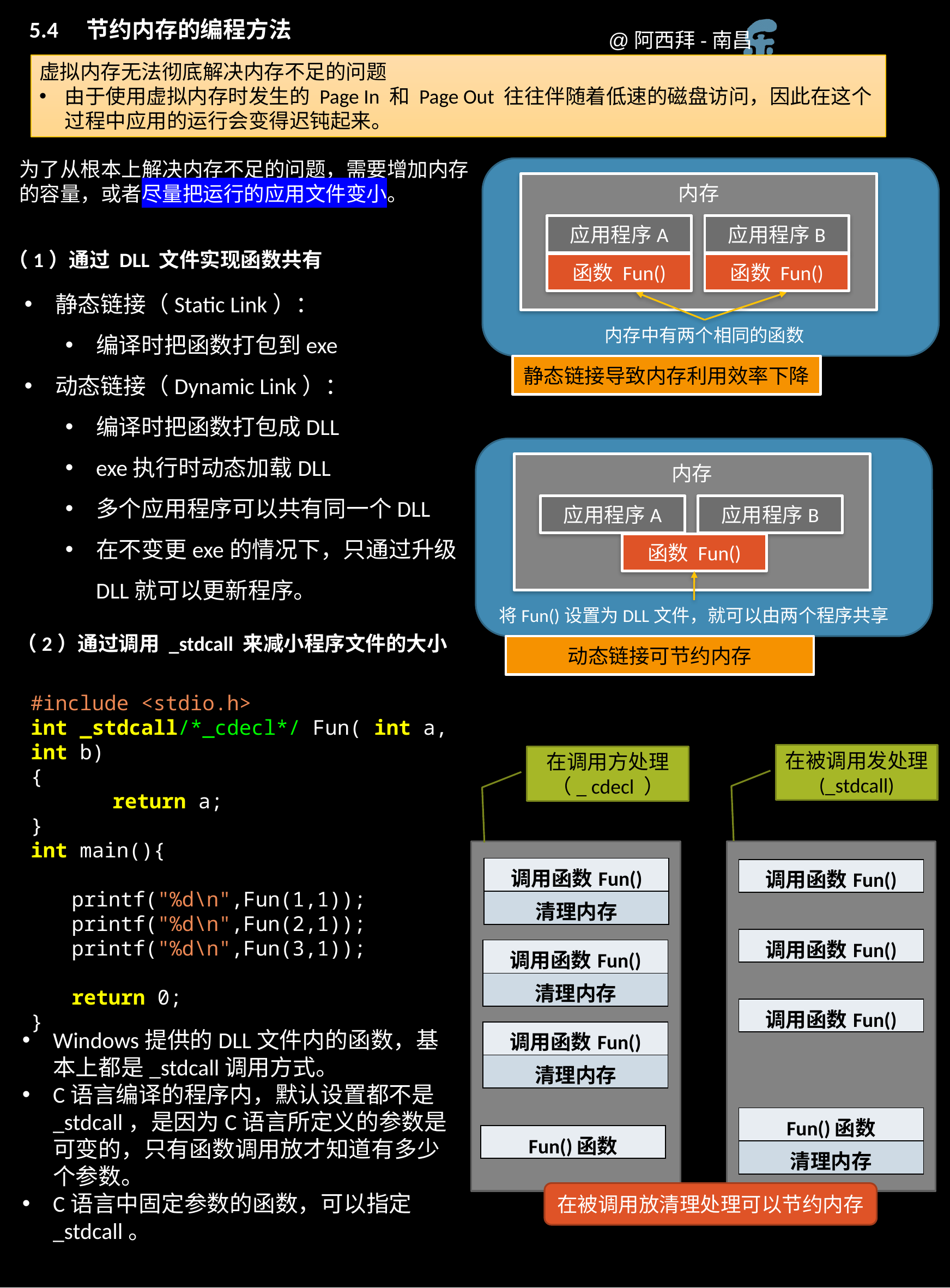

5.4　节约内存的编程方法
虚拟内存无法彻底解决内存不足的问题
由于使用虚拟内存时发生的 Page In 和 Page Out 往往伴随着低速的磁盘访问，因此在这个过程中应用的运行会变得迟钝起来。
为了从根本上解决内存不足的问题，需要增加内存的容量，或者尽量把运行的应用文件变小。

内存

应用程序A
应用程序B
（1）通过 DLL 文件实现函数共有
函数 Fun()
函数 Fun()
静态链接（Static Link）：
编译时把函数打包到exe
动态链接（Dynamic Link）：
编译时把函数打包成DLL
exe执行时动态加载DLL
多个应用程序可以共有同一个DLL
在不变更exe的情况下，只通过升级DLL就可以更新程序。
内存中有两个相同的函数
静态链接导致内存利用效率下降

内存

应用程序A
应用程序B
函数 Fun()
将Fun()设置为DLL文件，就可以由两个程序共享
（2）通过调用 _stdcall 来减小程序文件的大小
动态链接可节约内存
#include <stdio.h>
int _stdcall/*_cdecl*/ Fun( int a, int b)
{
	return a;
}
int main(){

printf("%d\n",Fun(1,1));
printf("%d\n",Fun(2,1));
printf("%d\n",Fun(3,1));

return 0;
}
在被调用发处理
(_stdcall)
在调用方处理
（_ cdecl ）

| 调用函数Fun() |
| --- |
| 清理内存 |
| 调用函数Fun() |
| --- |
| 调用函数Fun() |
| --- |
| 调用函数Fun() |
| --- |
| 清理内存 |
| 调用函数Fun() |
| --- |
Windows提供的DLL文件内的函数，基本上都是_stdcall调用方式。
C语言编译的程序内，默认设置都不是_stdcall，是因为C语言所定义的参数是可变的，只有函数调用放才知道有多少个参数。
C语言中固定参数的函数，可以指定_stdcall。
| 调用函数Fun() |
| --- |
| 清理内存 |
| Fun()函数 |
| --- |
| 清理内存 |
| Fun()函数 |
| --- |
在被调用放清理处理可以节约内存